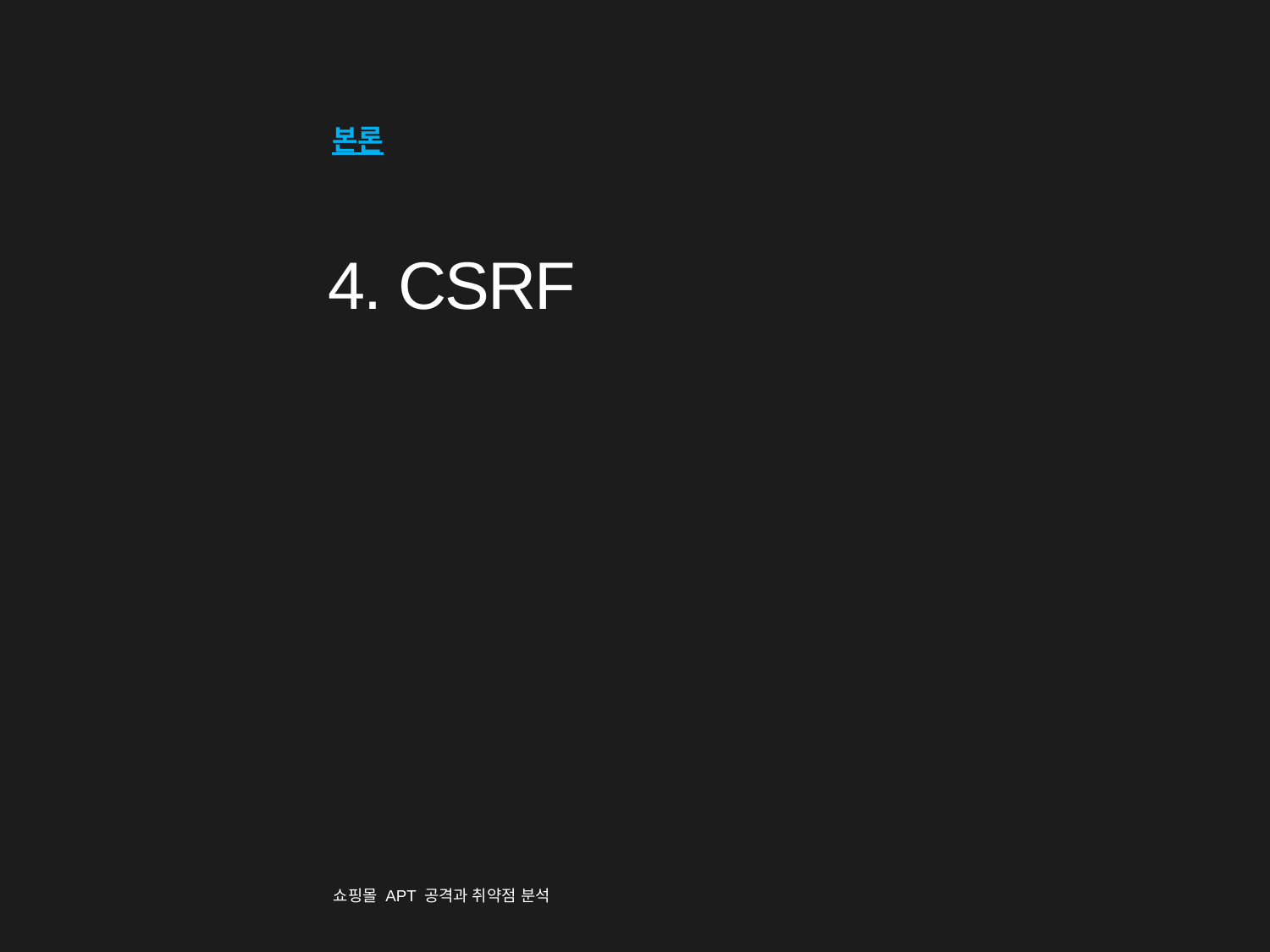

본론
# 4. CSRF
쇼핑몰 APT 공격과 취약점 분석